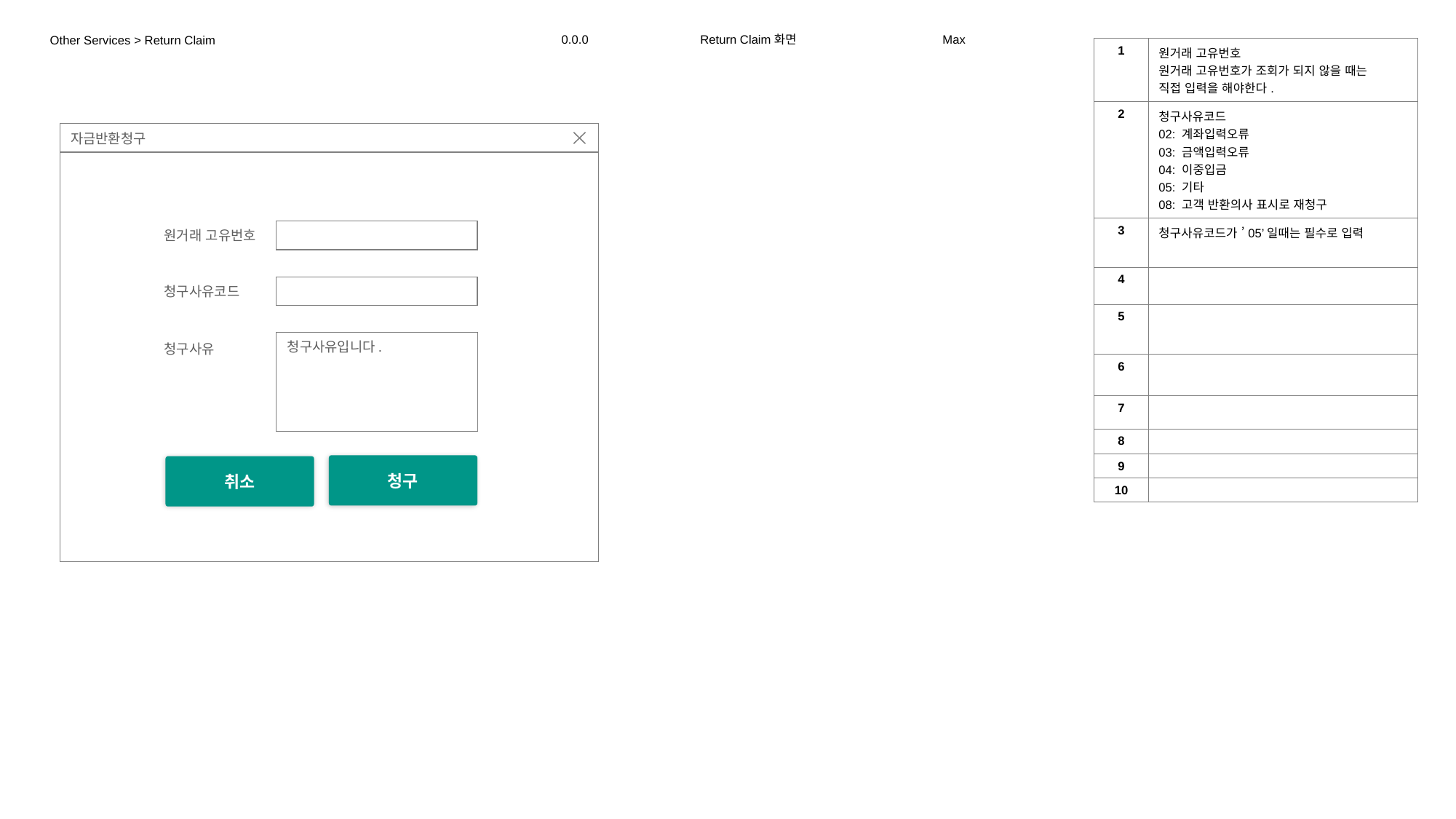

0.0.0
Return Claim화면
Max
Other Services > Return Claim
| 1 | 원거래 고유번호 원거래 고유번호가 조회가 되지 않을 때는 직접 입력을 해야한다. |
| --- | --- |
| 2 | 청구사유코드 02: 계좌입력오류 03: 금액입력오류 04: 이중입금 05: 기타 08: 고객 반환의사 표시로 재청구 |
| 3 | 청구사유코드가 ’05’일때는 필수로 입력 |
| 4 |  |
| 5 |  |
| 6 |  |
| 7 |  |
| 8 |  |
| 9 |  |
| 10 |  |

자금반환청구

원거래 고유번호

청구사유코드
청구사유입니다.
청구사유
청구
취소